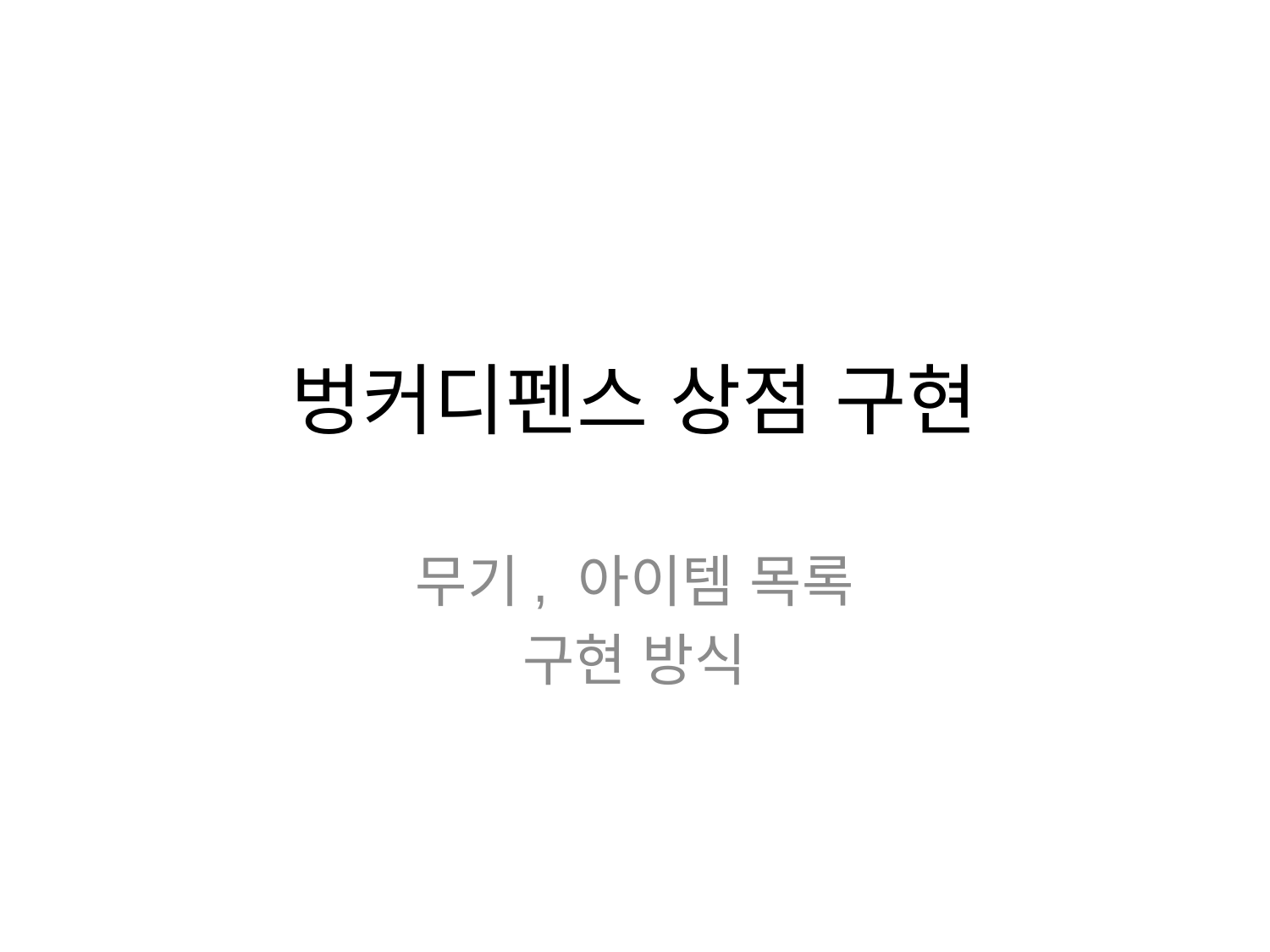

# 벙커디펜스 상점 구현
무기, 아이템 목록
구현 방식